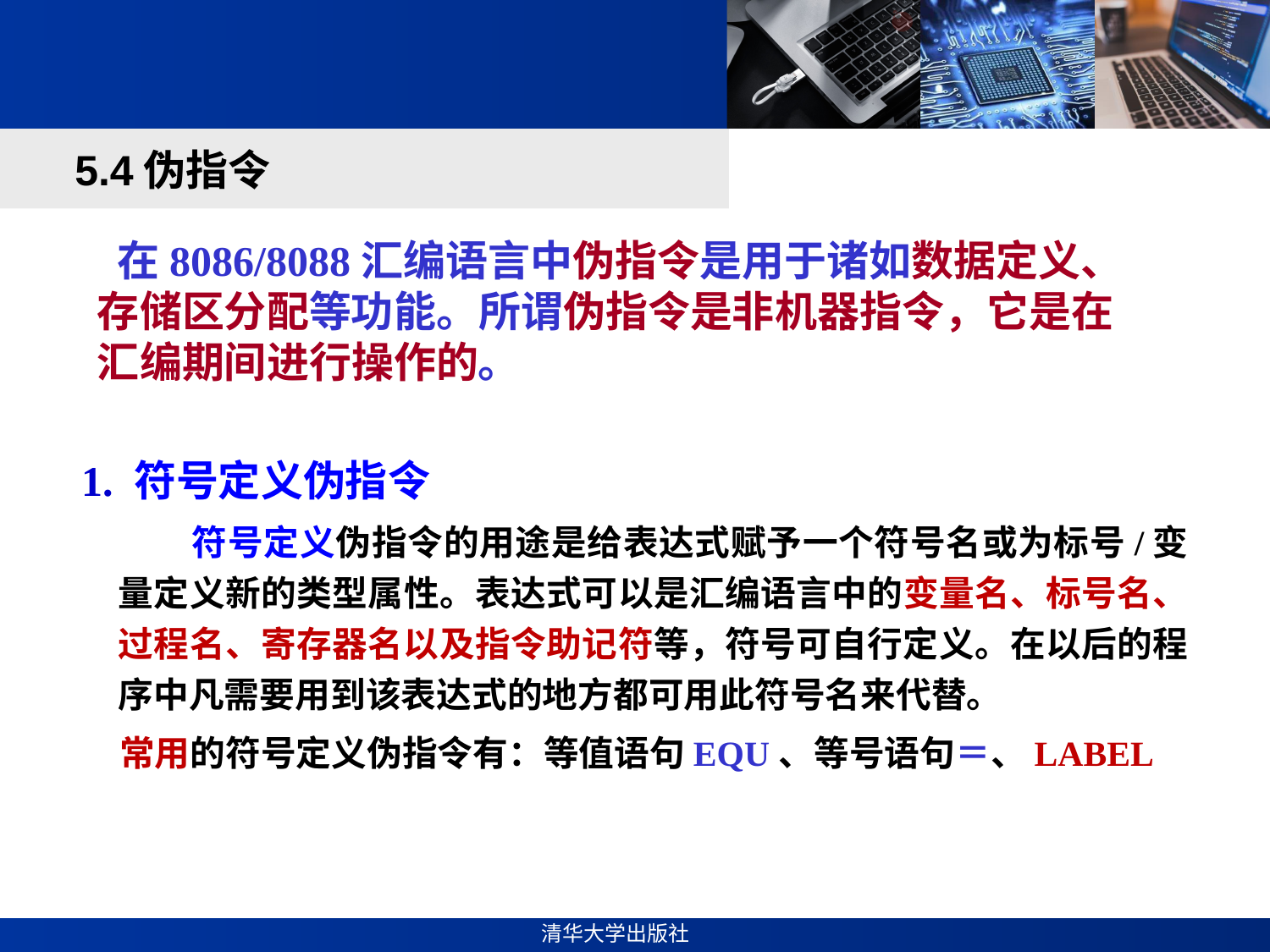

#
5.4伪指令
 在8086/8088汇编语言中伪指令是用于诸如数据定义、存储区分配等功能。所谓伪指令是非机器指令，它是在汇编期间进行操作的。
 1. 符号定义伪指令
             符号定义伪指令的用途是给表达式赋予一个符号名或为标号/变量定义新的类型属性。表达式可以是汇编语言中的变量名、标号名、过程名、寄存器名以及指令助记符等，符号可自行定义。在以后的程序中凡需要用到该表达式的地方都可用此符号名来代替。
     常用的符号定义伪指令有：等值语句EQU、等号语句＝、LABEL